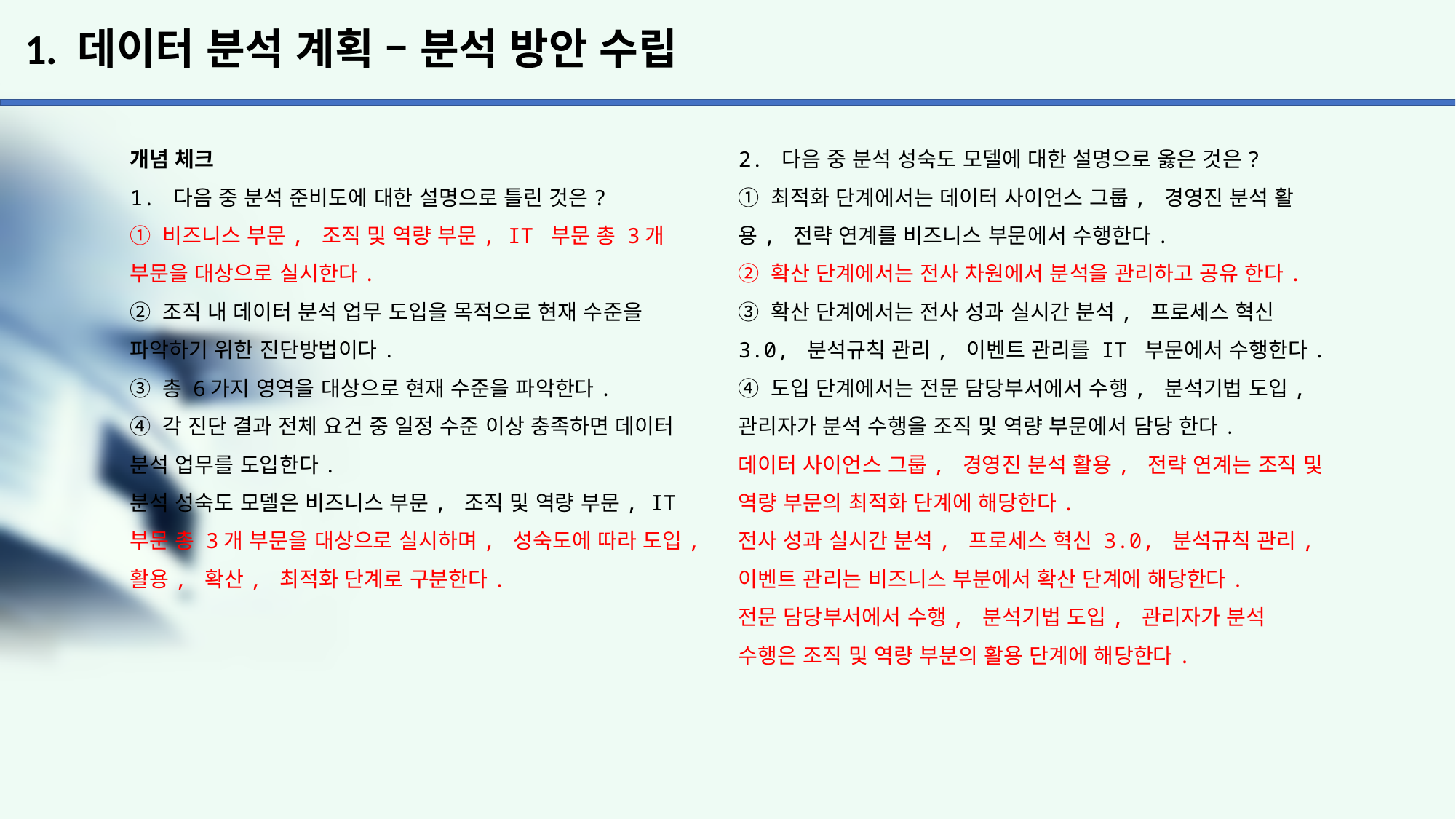

# 1. 데이터 분석 계획 – 분석 방안 수립
개념 체크
1. 다음 중 분석 준비도에 대한 설명으로 틀린 것은?
① 비즈니스 부문, 조직 및 역량 부문, IT 부문 총 3개 부문을 대상으로 실시한다.
② 조직 내 데이터 분석 업무 도입을 목적으로 현재 수준을 파악하기 위한 진단방법이다.
③ 총 6가지 영역을 대상으로 현재 수준을 파악한다.
④ 각 진단 결과 전체 요건 중 일정 수준 이상 충족하면 데이터 분석 업무를 도입한다.
분석 성숙도 모델은 비즈니스 부문, 조직 및 역량 부문, IT
부문 총 3개 부문을 대상으로 실시하며, 성숙도에 따라 도입, 활용, 확산, 최적화 단계로 구분한다.
2. 다음 중 분석 성숙도 모델에 대한 설명으로 옳은 것은?
① 최적화 단계에서는 데이터 사이언스 그룹, 경영진 분석 활용, 전략 연계를 비즈니스 부문에서 수행한다.
② 확산 단계에서는 전사 차원에서 분석을 관리하고 공유 한다.
③ 확산 단계에서는 전사 성과 실시간 분석, 프로세스 혁신 3.0, 분석규칙 관리, 이벤트 관리를 IT 부문에서 수행한다.
④ 도입 단계에서는 전문 담당부서에서 수행, 분석기법 도입, 관리자가 분석 수행을 조직 및 역량 부문에서 담당 한다.
데이터 사이언스 그룹, 경영진 분석 활용, 전략 연계는 조직 및 역량 부문의 최적화 단계에 해당한다.
전사 성과 실시간 분석, 프로세스 혁신 3.0, 분석규칙 관리,
이벤트 관리는 비즈니스 부분에서 확산 단계에 해당한다.
전문 담당부서에서 수행, 분석기법 도입, 관리자가 분석 수행은 조직 및 역량 부분의 활용 단계에 해당한다.